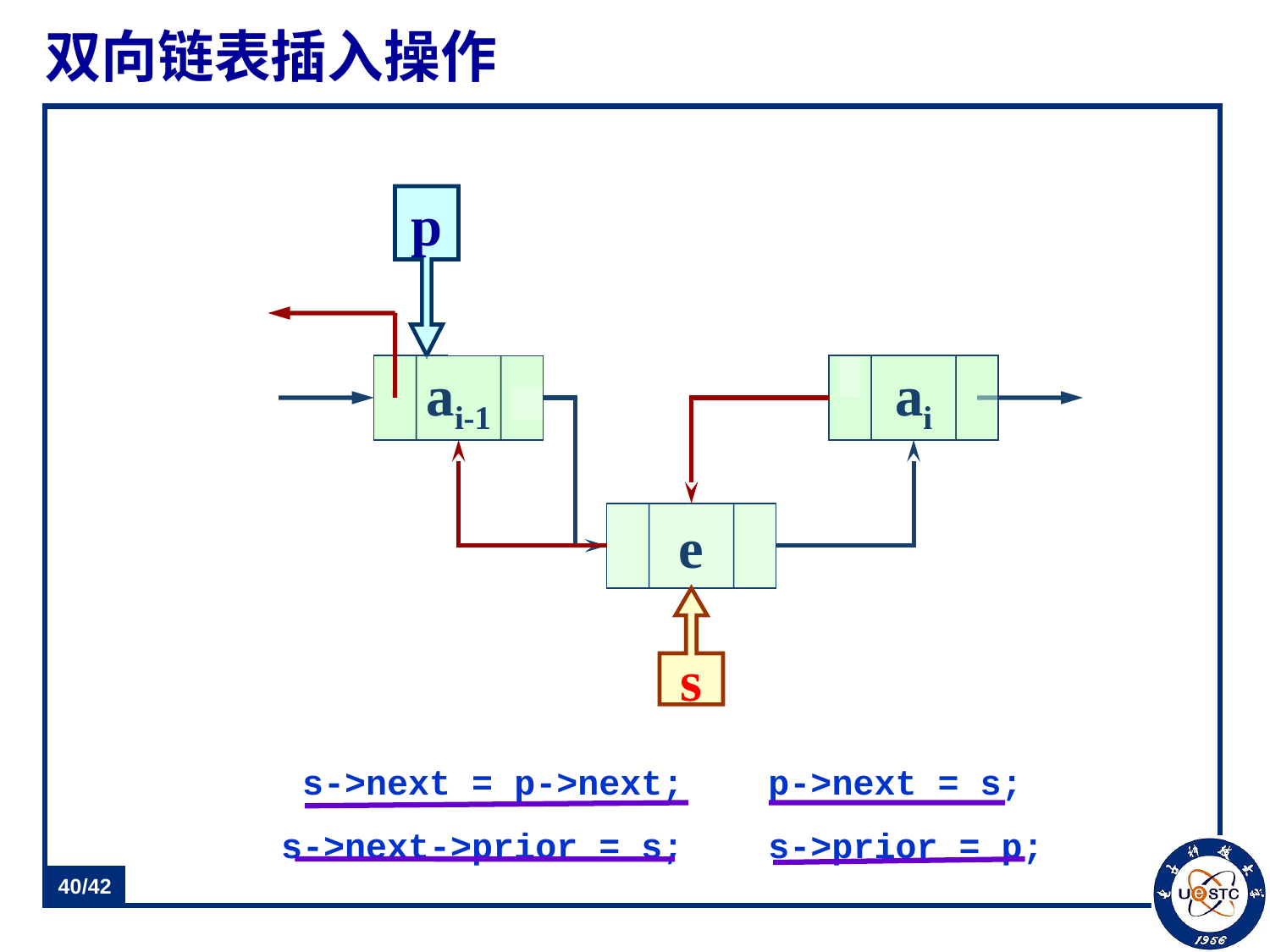

# 双向链表插入操作
p

ai-1

ai-1

ai

ai

e

s
s->next = p->next;    p->next = s;
s->next->prior = s;    s->prior = p;

40/42